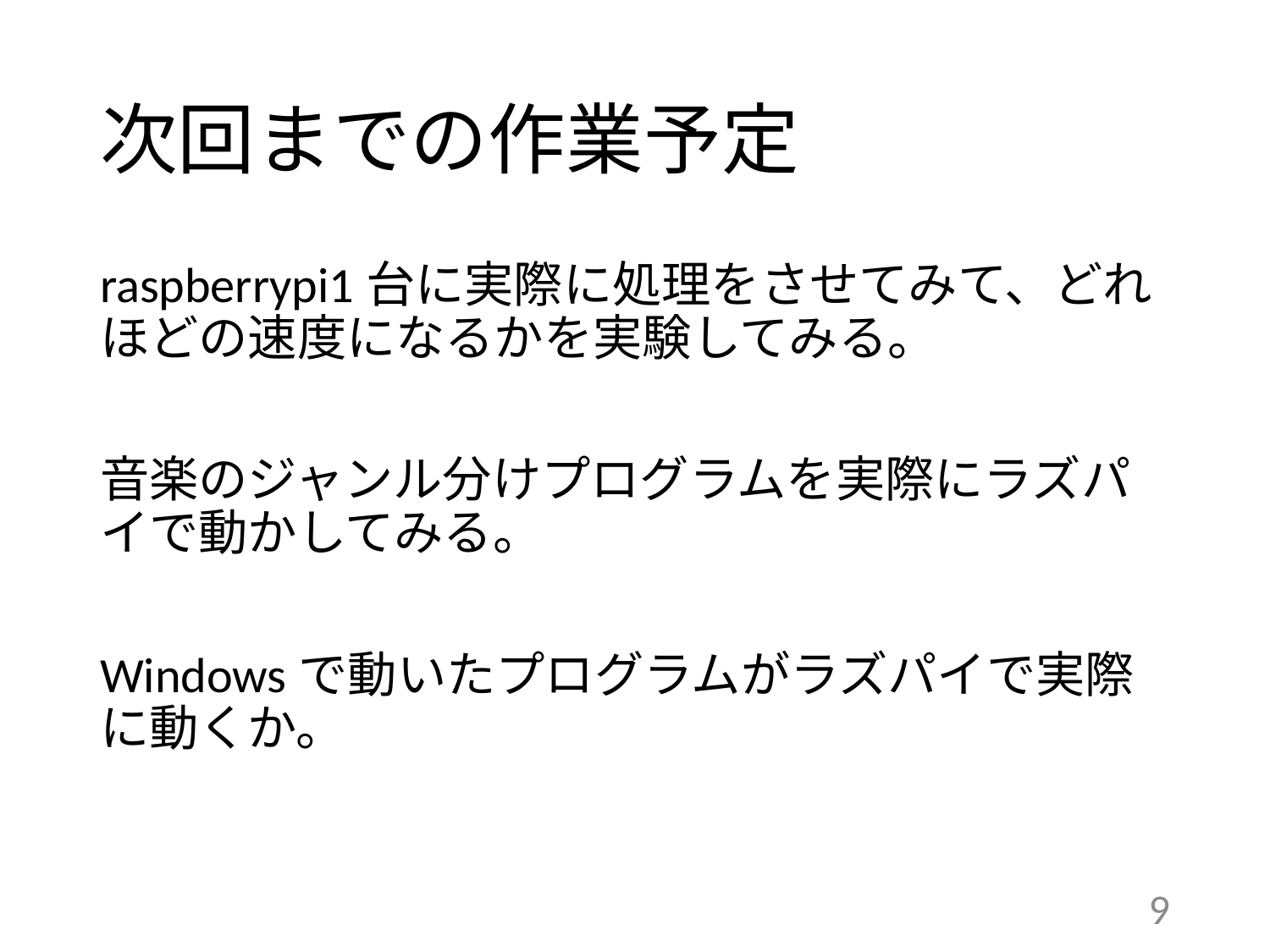

# 次回までの作業予定
raspberrypi1台に実際に処理をさせてみて、どれほどの速度になるかを実験してみる。

音楽のジャンル分けプログラムを実際にラズパイで動かしてみる。

Windowsで動いたプログラムがラズパイで実際に動くか。

9